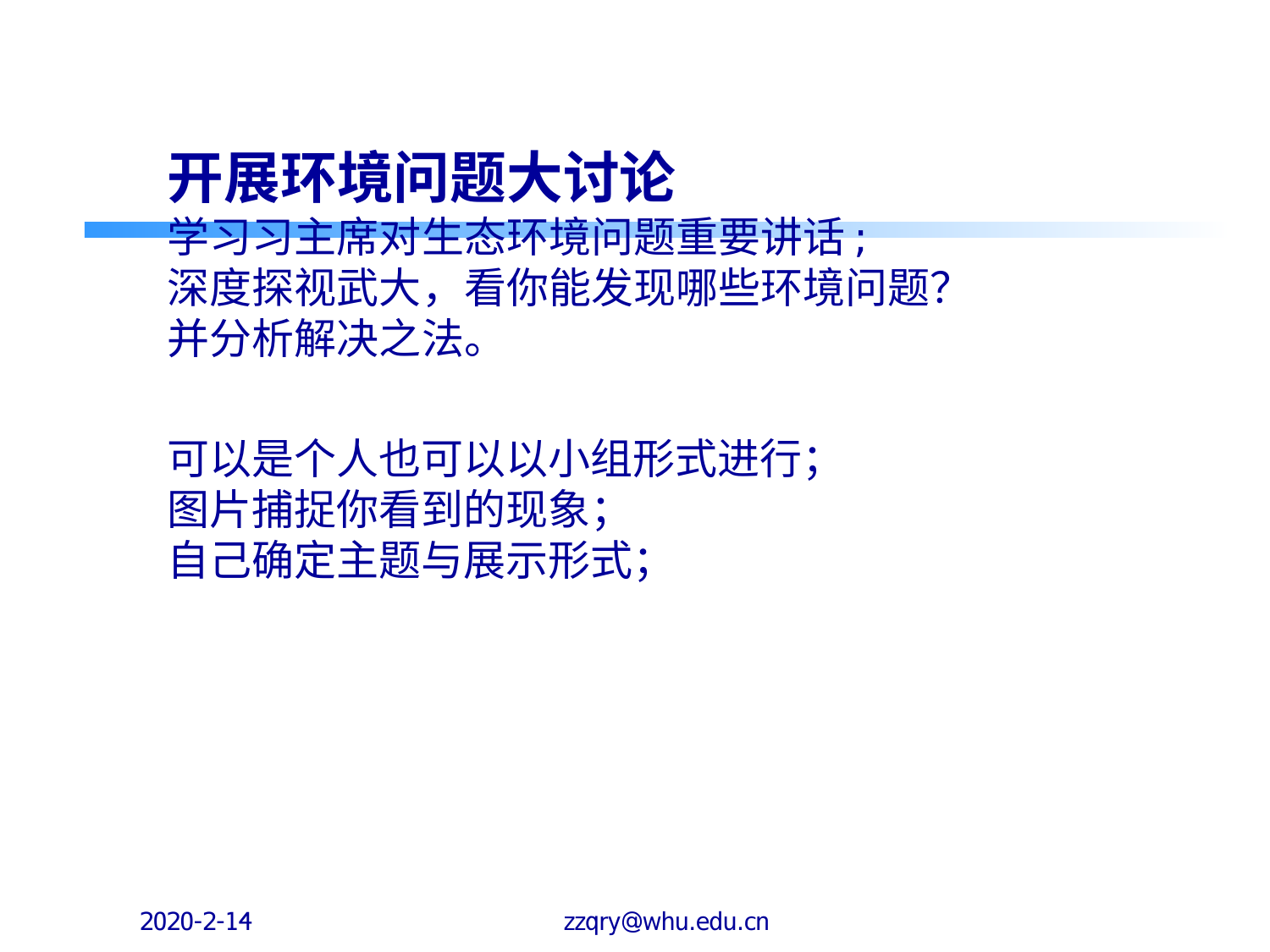

开展环境问题大讨论
学习习主席对生态环境问题重要讲话;
深度探视武大，看你能发现哪些环境问题？
并分析解决之法。
可以是个人也可以以小组形式进行；
图片捕捉你看到的现象；
自己确定主题与展示形式；
2020-2-14
zzqry@whu.edu.cn